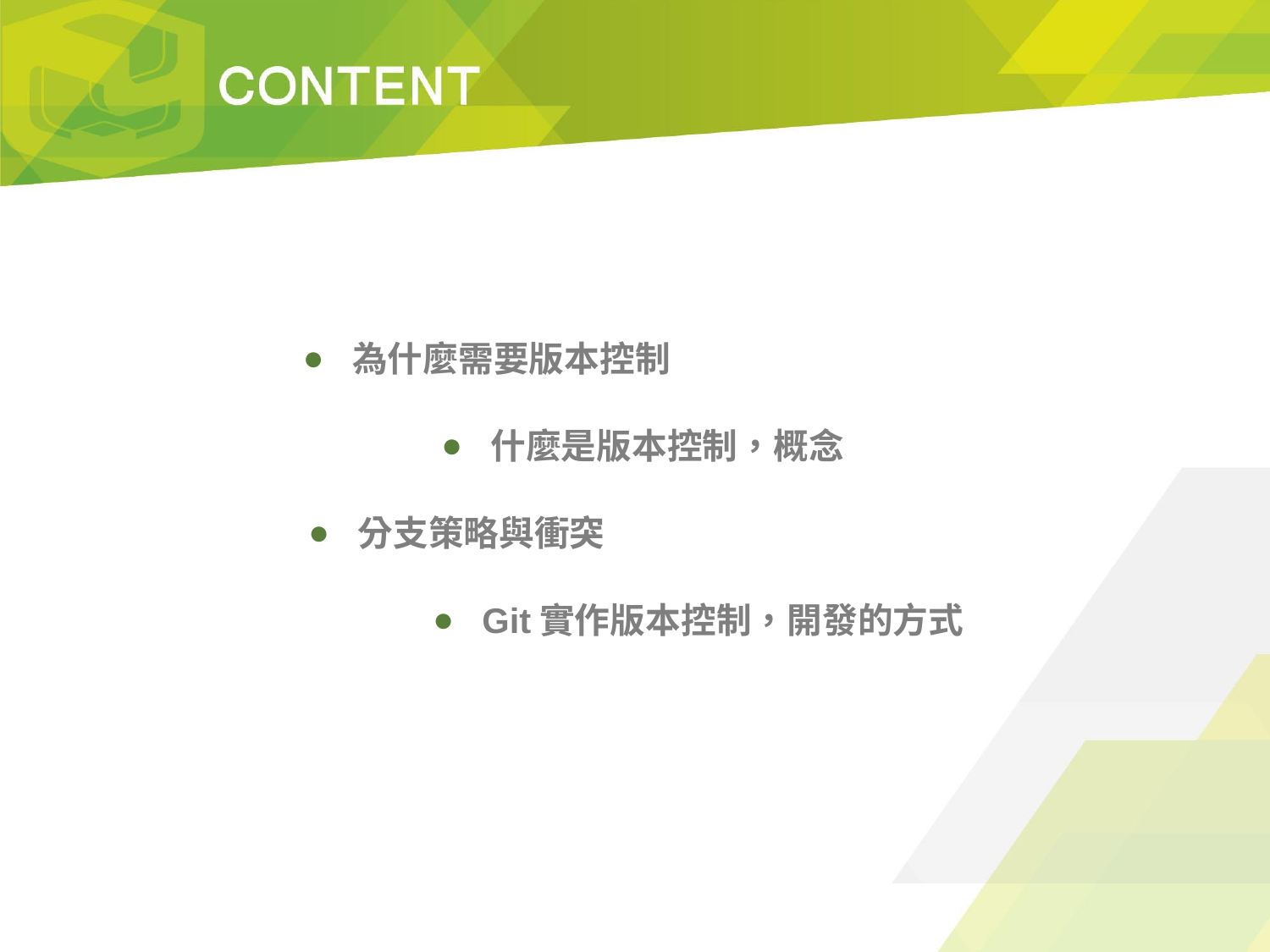

為什麼需要版本控制
什麼是版本控制，概念
分支策略與衝突
Git實作版本控制，開發的方式